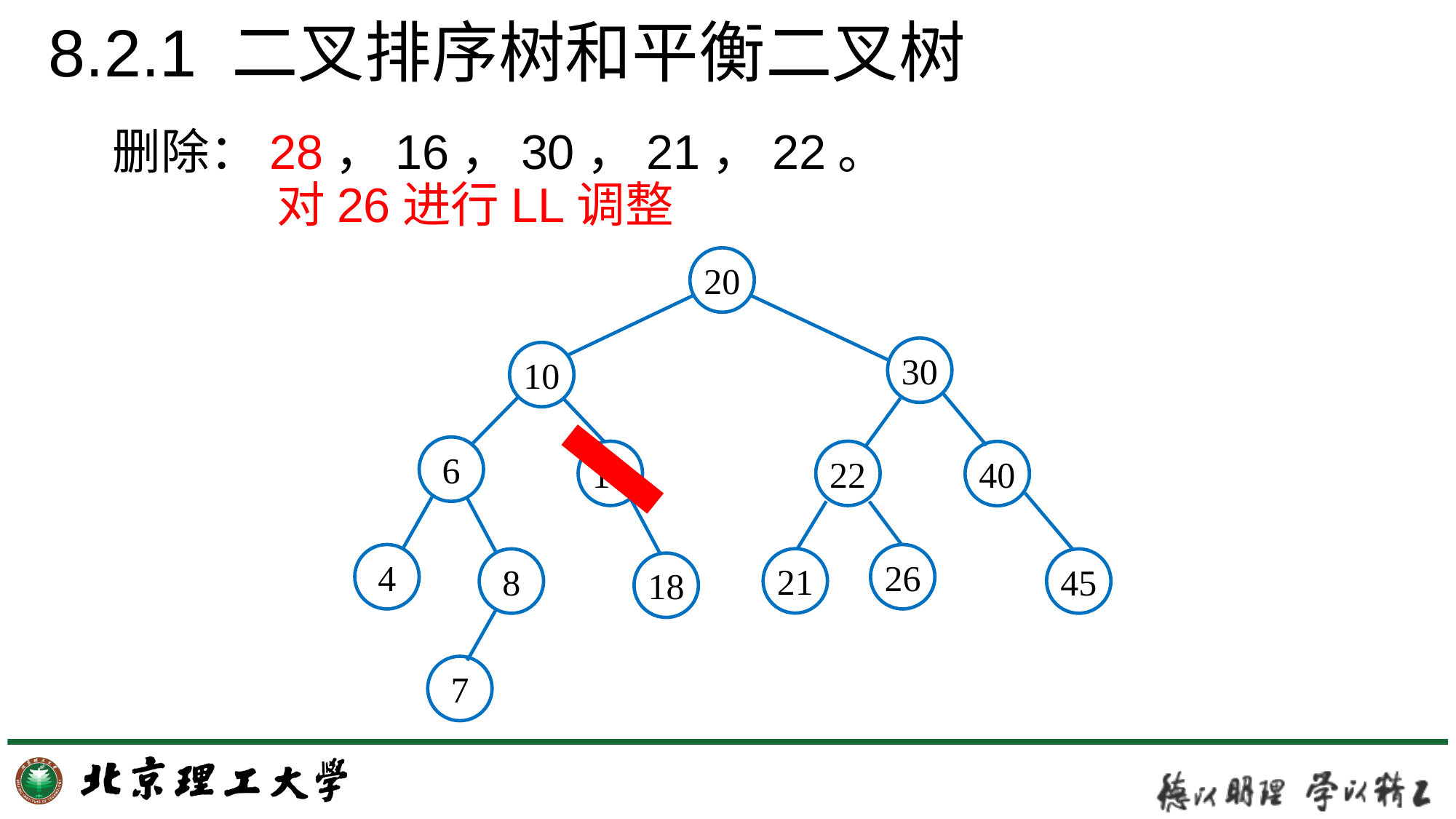

# 8.2.1 二叉排序树和平衡二叉树
删除：28，16，30，21，22。
              对26进行LL调整
20

30
10

6
16
22
40

4
26
21
8
45
18

7